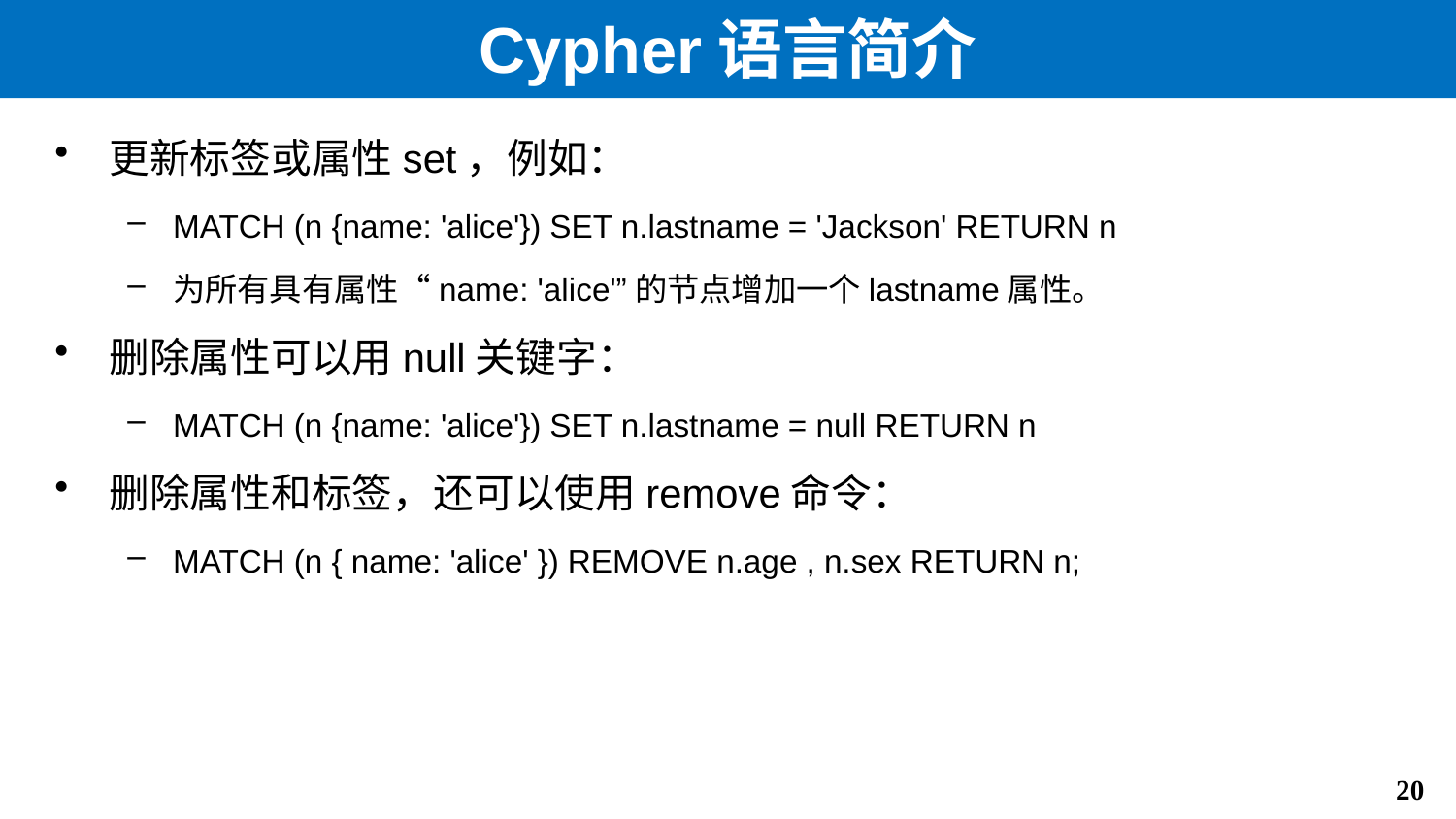

# Cypher语言简介
更新标签或属性set，例如：
MATCH (n {name: 'alice'}) SET n.lastname = 'Jackson' RETURN n
为所有具有属性“name: 'alice'”的节点增加一个lastname属性。
删除属性可以用null关键字：
MATCH (n {name: 'alice'}) SET n.lastname = null RETURN n
删除属性和标签，还可以使用remove命令：
MATCH (n { name: 'alice' }) REMOVE n.age , n.sex RETURN n;